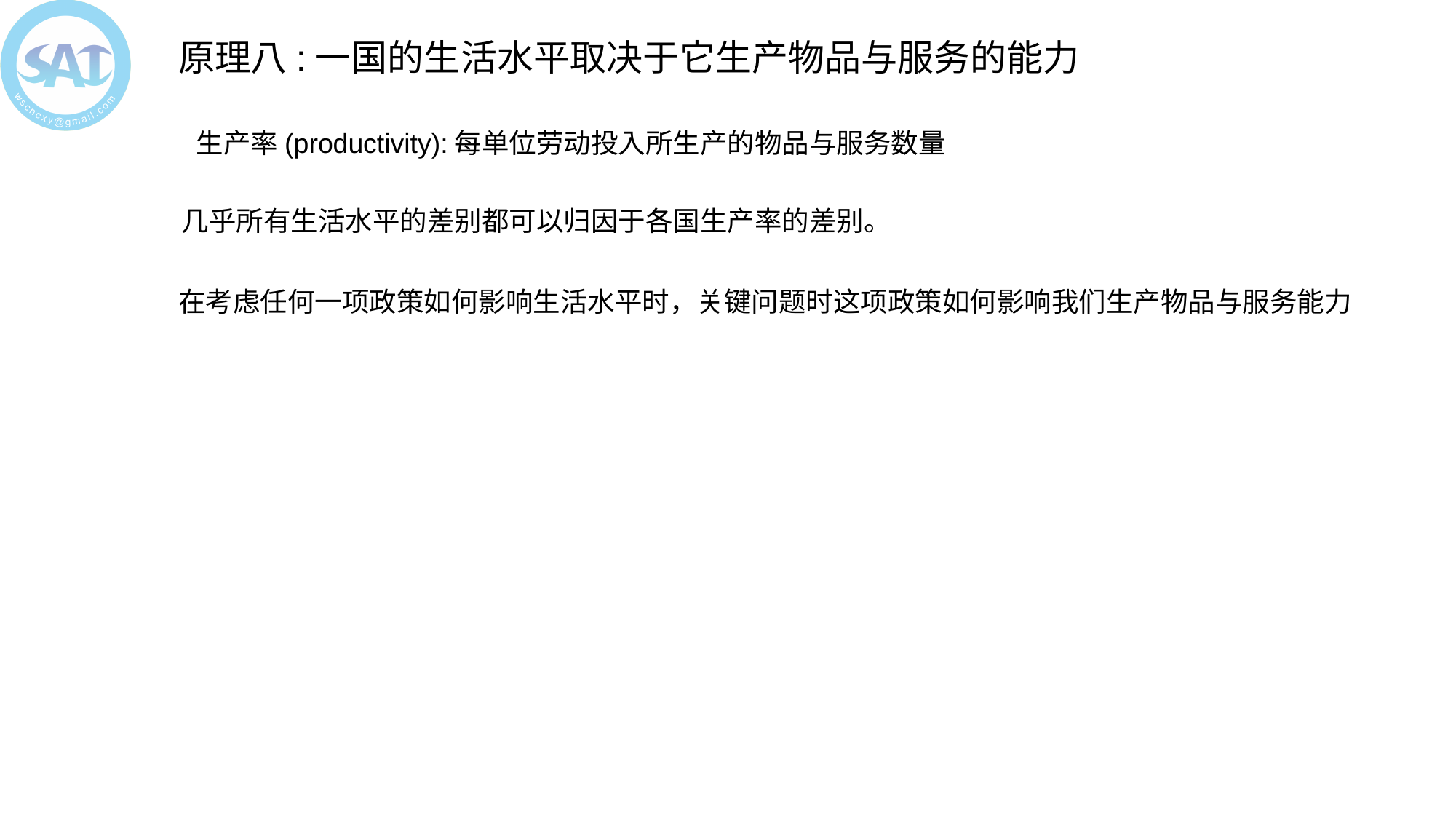

原理八:一国的生活水平取决于它生产物品与服务的能力
生产率(productivity):每单位劳动投入所生产的物品与服务数量
几乎所有生活水平的差别都可以归因于各国生产率的差别。
在考虑任何一项政策如何影响生活水平时，关键问题时这项政策如何影响我们生产物品与服务能力